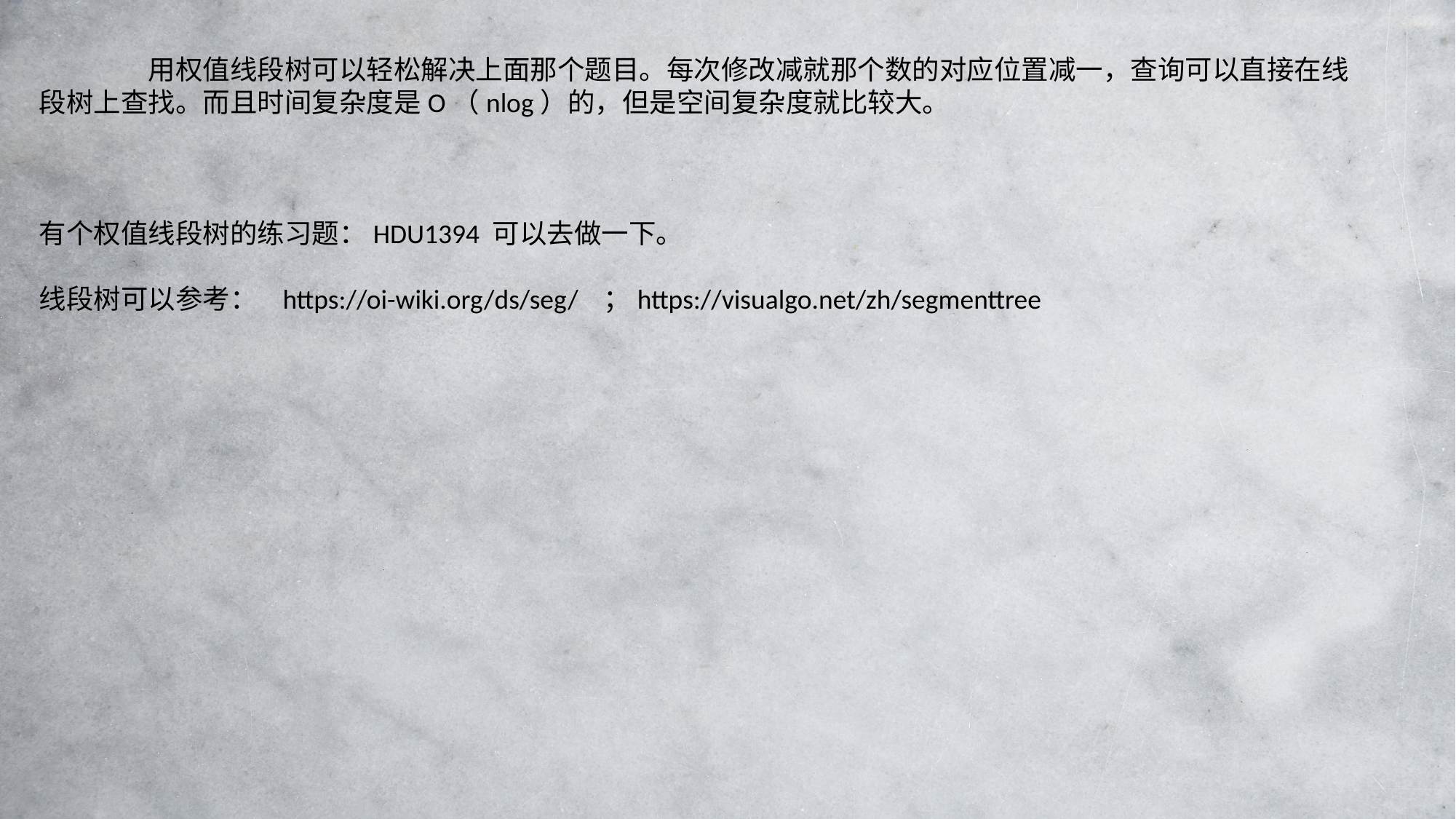

用权值线段树可以轻松解决上面那个题目。每次修改减就那个数的对应位置减一，查询可以直接在线
段树上查找。而且时间复杂度是O（nlog）的，但是空间复杂度就比较大。

有个权值线段树的练习题：HDU1394 可以去做一下。

线段树可以参考：   https://oi-wiki.org/ds/seg/   ；https://visualgo.net/zh/segmenttree